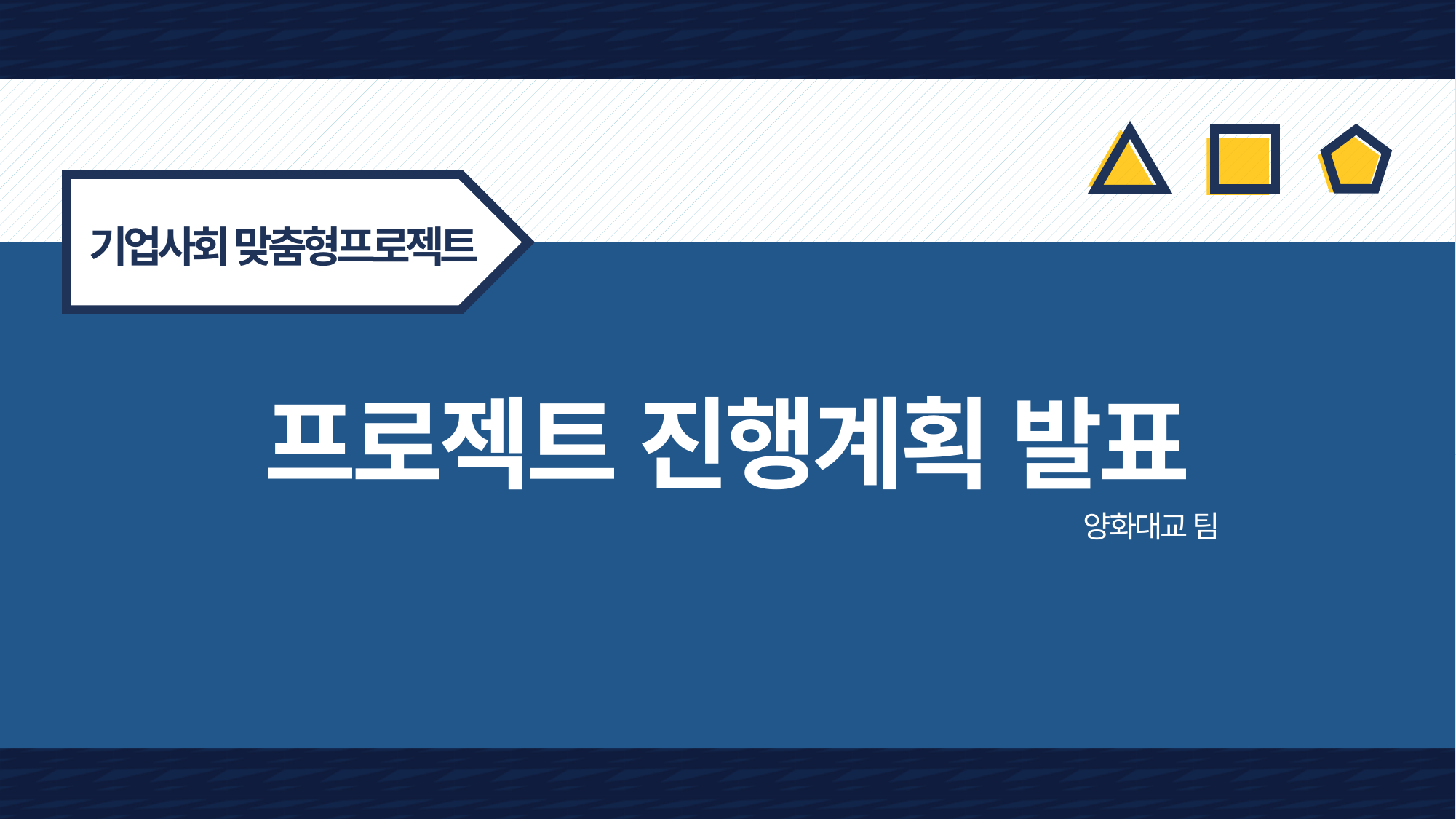

기업사회 맞춤형프로젝트

프로젝트 진행계획 발표
양화대교 팀